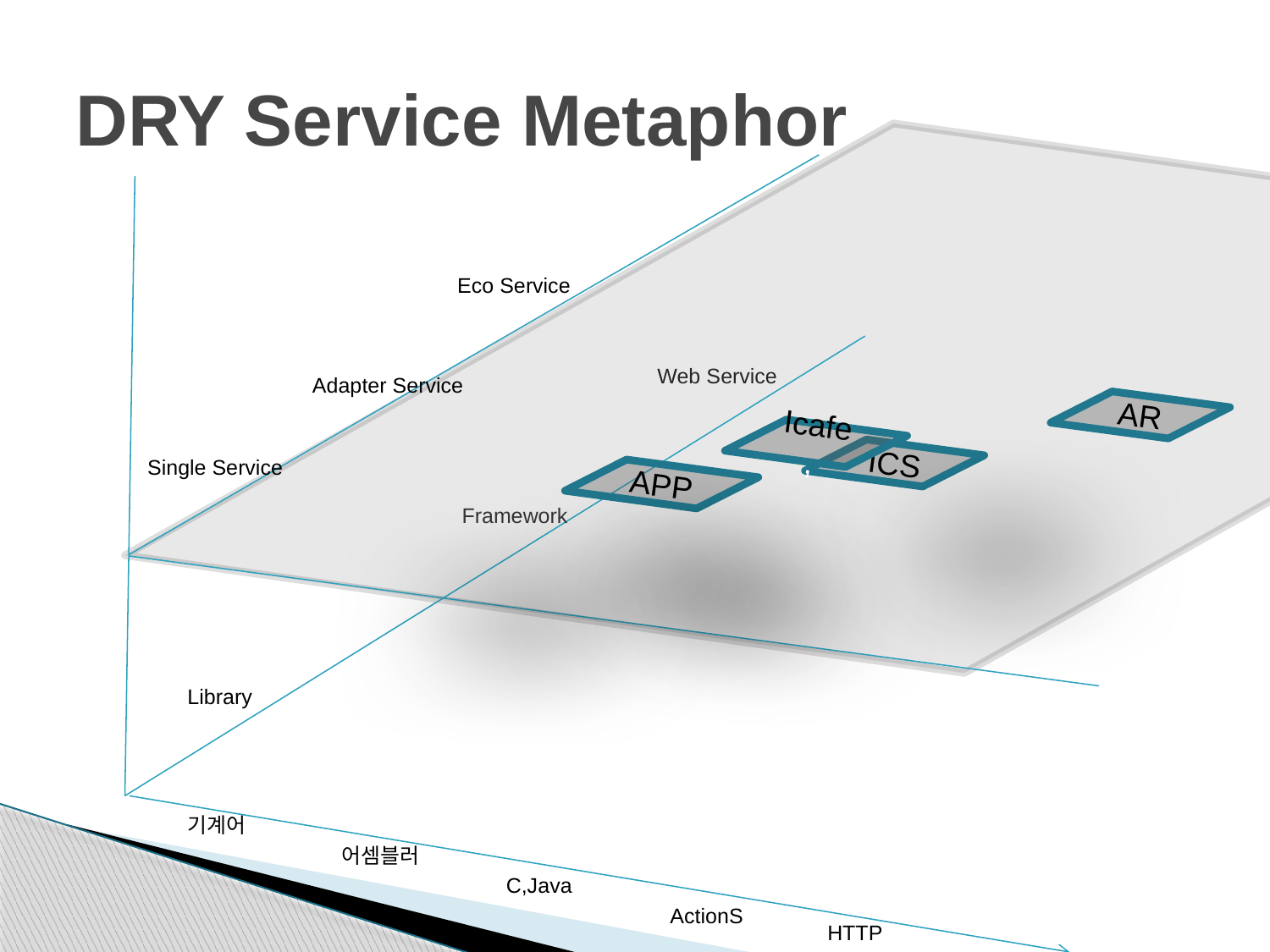

# DRY Service Metaphor

Eco Service
Web Service
Adapter Service
AR
Icafe,
ICS
Single Service
APP
Framework
Library
기계어
어셈블러
C,Java
ActionS
HTTP